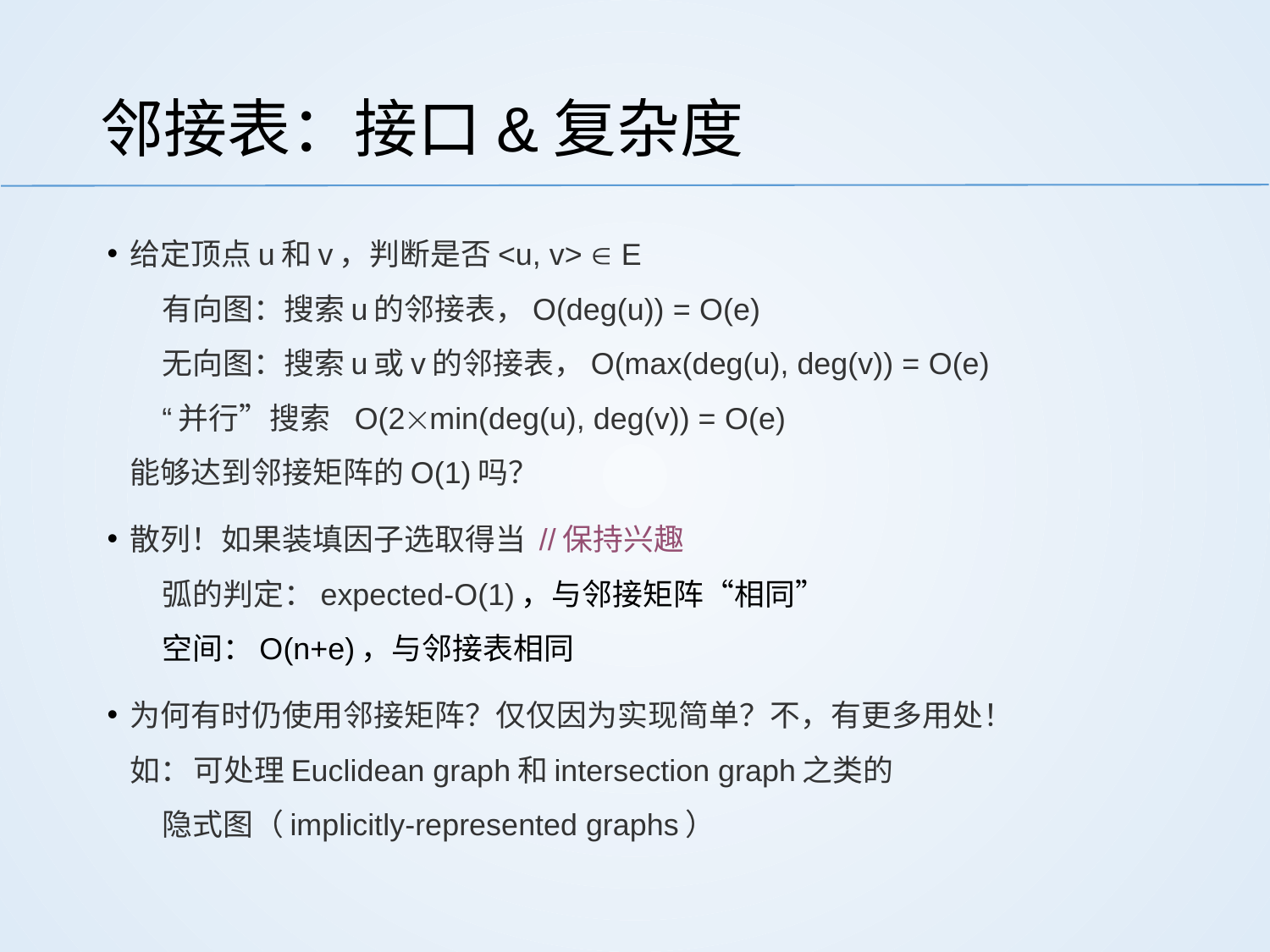

# 邻接表：接口&复杂度
给定顶点u和v，判断是否<u, v> ∈ E
	有向图：搜索u的邻接表，O(deg(u)) = O(e)
	无向图：搜索u或v的邻接表，O(max(deg(u), deg(v)) = O(e)
	“并行”搜索	O(2×min(deg(u), deg(v)) = O(e)
能够达到邻接矩阵的O(1)吗？
散列！如果装填因子选取得当 //保持兴趣
	弧的判定：expected-O(1)，与邻接矩阵“相同”
	空间：O(n+e)，与邻接表相同
为何有时仍使用邻接矩阵？仅仅因为实现简单？不，有更多用处！
如：	可处理Euclidean graph和intersection graph之类的
		隐式图（implicitly-represented graphs）